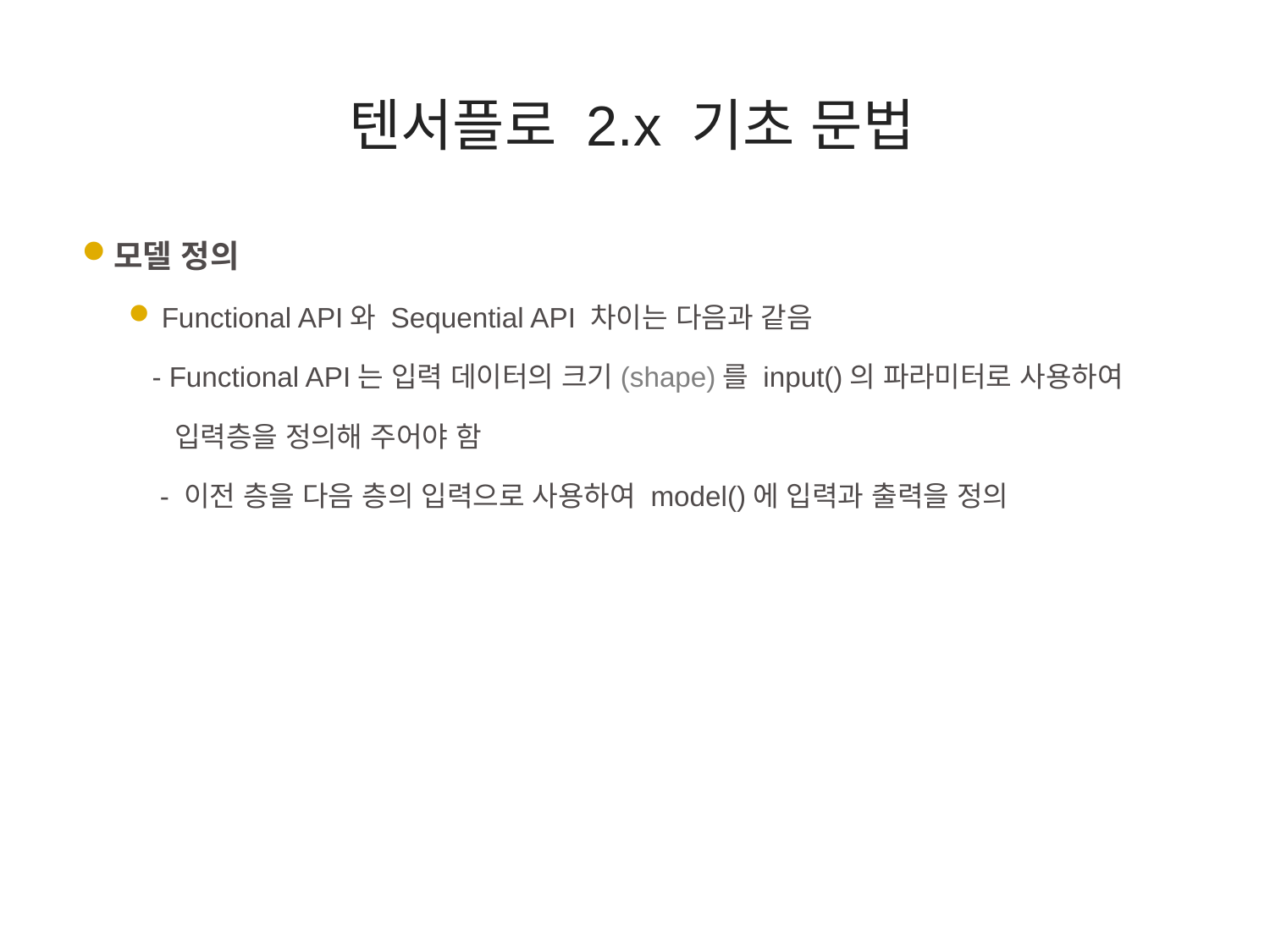

텐서플로 2.x 기초 문법
모델 정의
Functional API와 Sequential API 차이는 다음과 같음
   - Functional API는 입력 데이터의 크기(shape)를 input()의 파라미터로 사용하여
     입력층을 정의해 주어야 함
    - 이전 층을 다음 층의 입력으로 사용하여 model()에 입력과 출력을 정의